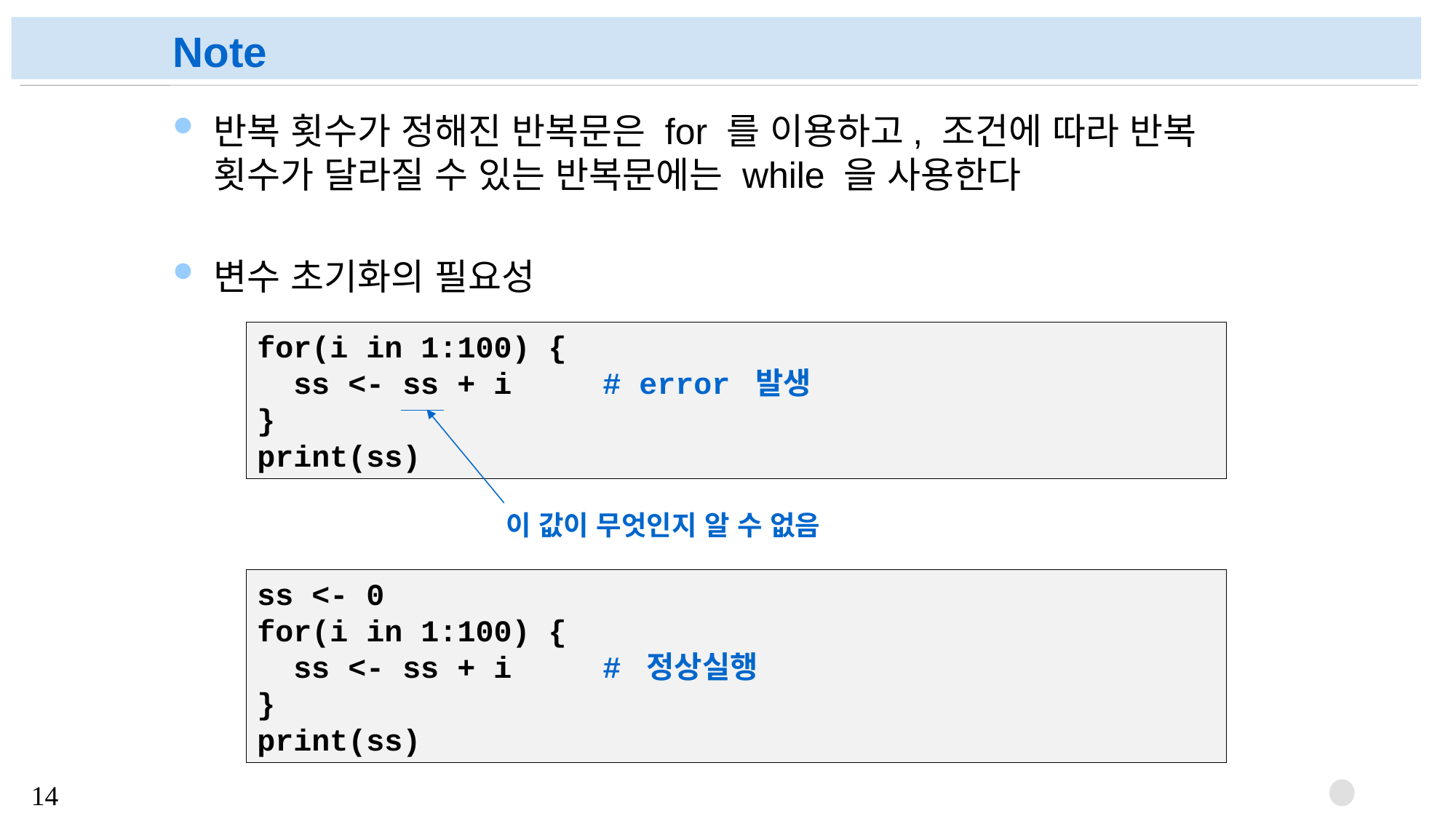

# Note
반복 횟수가 정해진 반복문은 for 를 이용하고, 조건에 따라 반복 횟수가 달라질 수 있는 반복문에는 while 을 사용한다

변수 초기화의 필요성
for(i in 1:100) {
  ss <- ss + i     # error 발생
}
print(ss)
이 값이 무엇인지 알 수 없음
ss <- 0
for(i in 1:100) {
  ss <- ss + i     # 정상실행
}
print(ss)